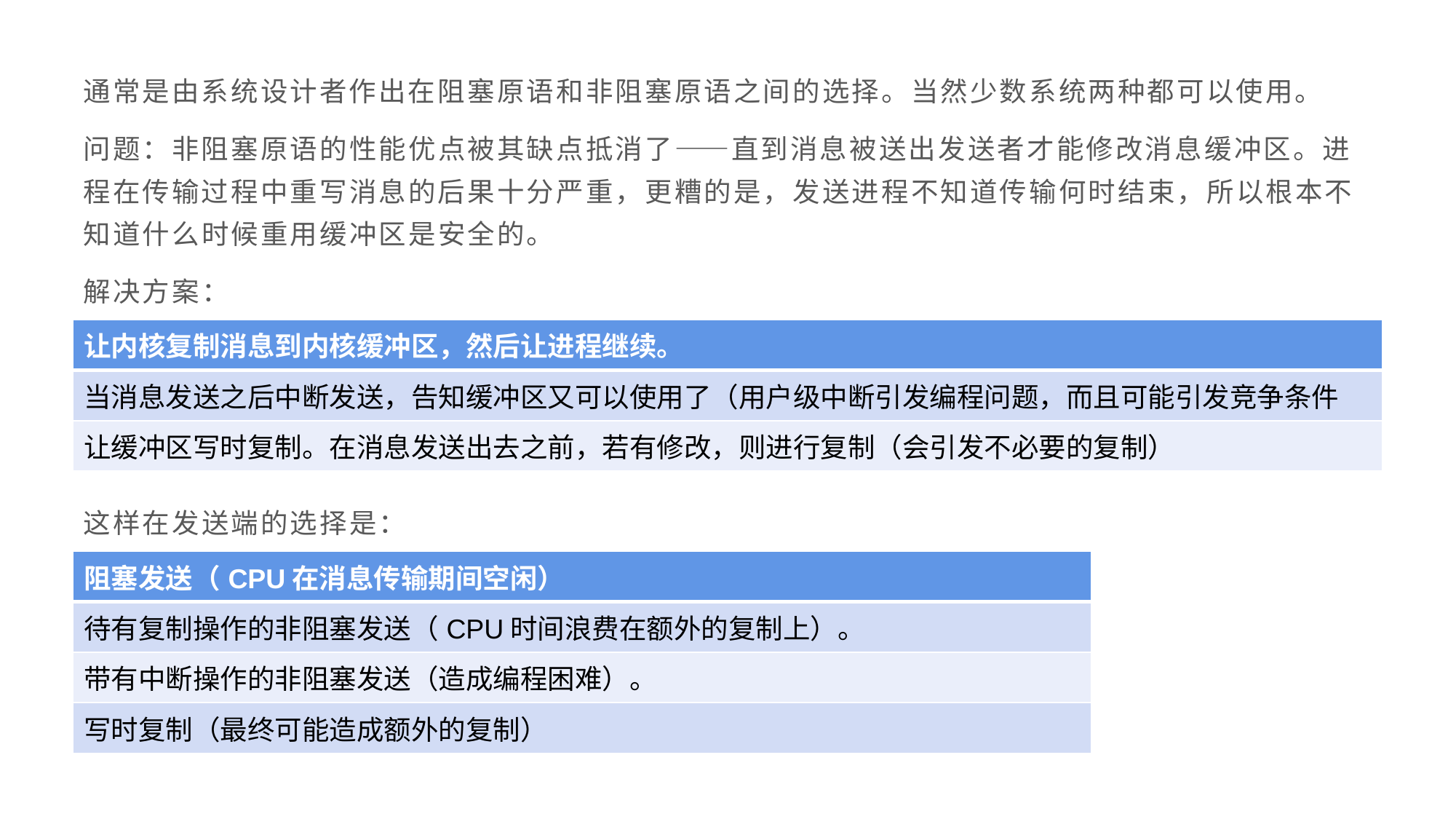

通常是由系统设计者作出在阻塞原语和非阻塞原语之间的选择。当然少数系统两种都可以使用。
问题：非阻塞原语的性能优点被其缺点抵消了——直到消息被送出发送者才能修改消息缓冲区。进程在传输过程中重写消息的后果十分严重，更糟的是，发送进程不知道传输何时结束，所以根本不知道什么时候重用缓冲区是安全的。
解决方案：

这样在发送端的选择是：

| 让内核复制消息到内核缓冲区，然后让进程继续。 |
| --- |
| 当消息发送之后中断发送，告知缓冲区又可以使用了（用户级中断引发编程问题，而且可能引发竞争条件 |
| 让缓冲区写时复制。在消息发送出去之前，若有修改，则进行复制（会引发不必要的复制） |
| 阻塞发送（CPU在消息传输期间空闲） |
| --- |
| 待有复制操作的非阻塞发送（CPU时间浪费在额外的复制上）。 |
| 带有中断操作的非阻塞发送（造成编程困难）。 |
| 写时复制（最终可能造成额外的复制） |